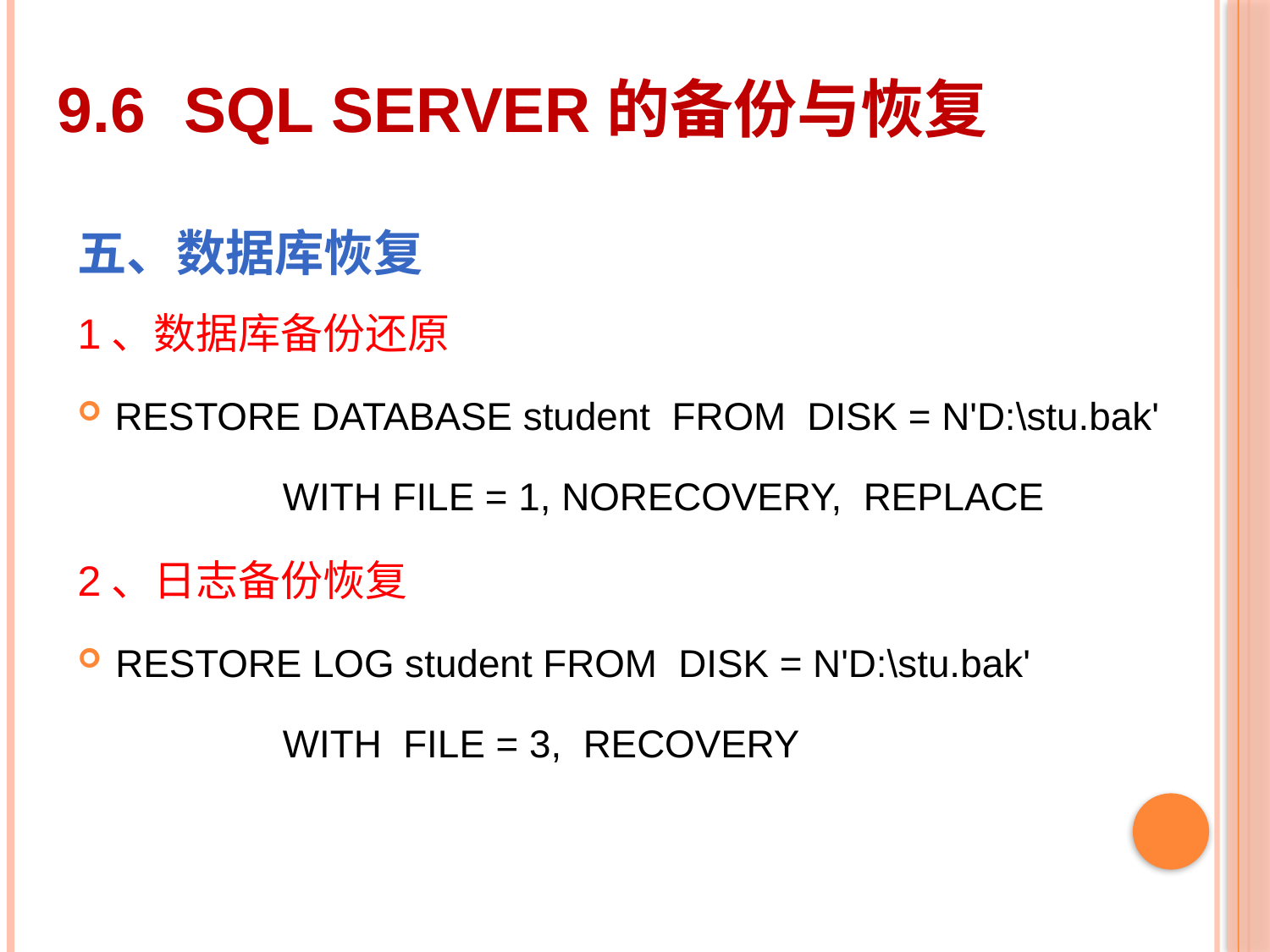

# 9.6	SQL SERVER的备份与恢复
五、数据库恢复
1、数据库备份还原
RESTORE DATABASE student  FROM  DISK = N'D:\stu.bak'
                   WITH FILE = 1, NORECOVERY,  REPLACE
2、日志备份恢复
RESTORE LOG student FROM  DISK = N'D:\stu.bak'
                   WITH  FILE = 3,  RECOVERY